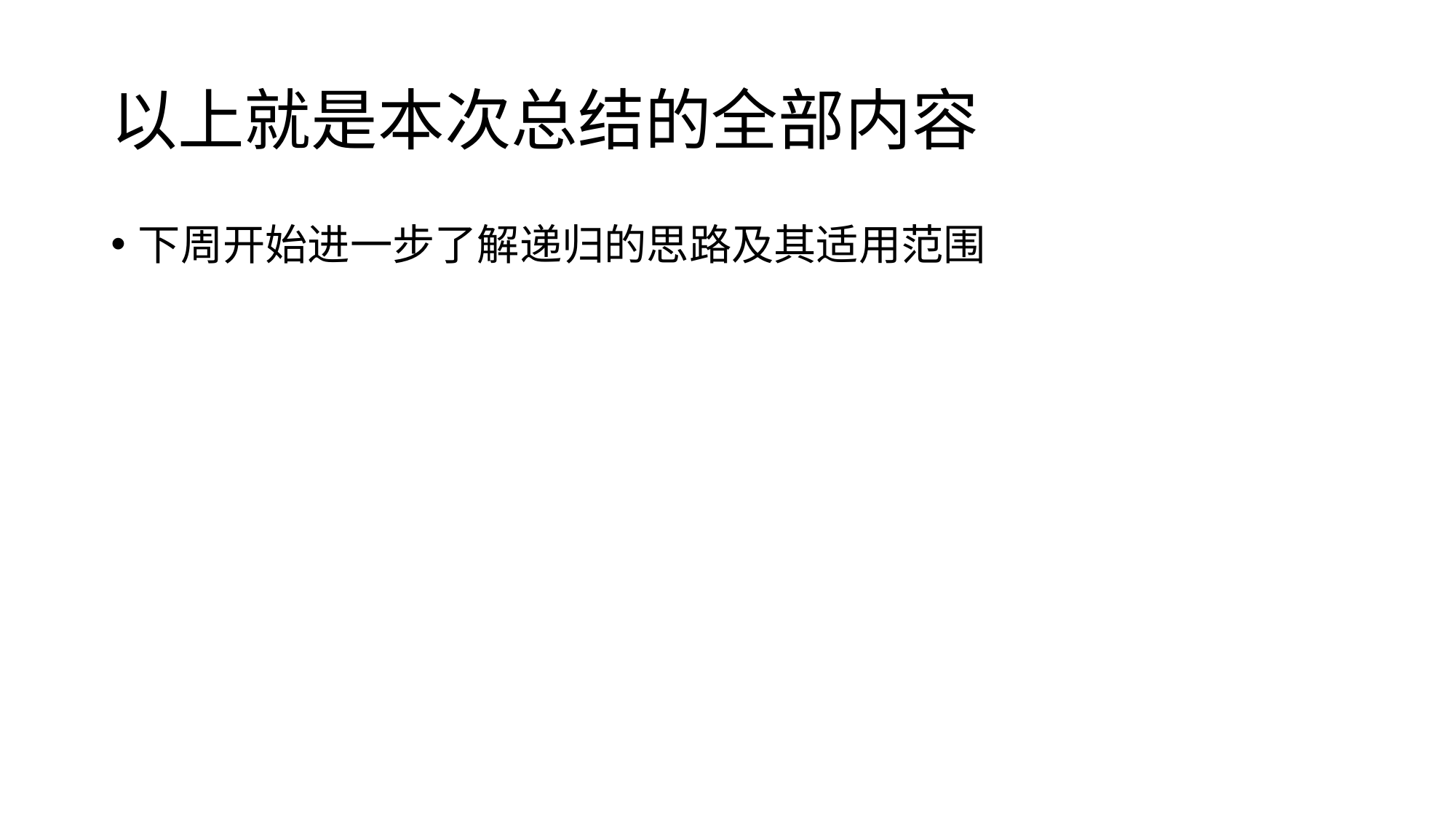

# 以上就是本次总结的全部内容
下周开始进一步了解递归的思路及其适用范围